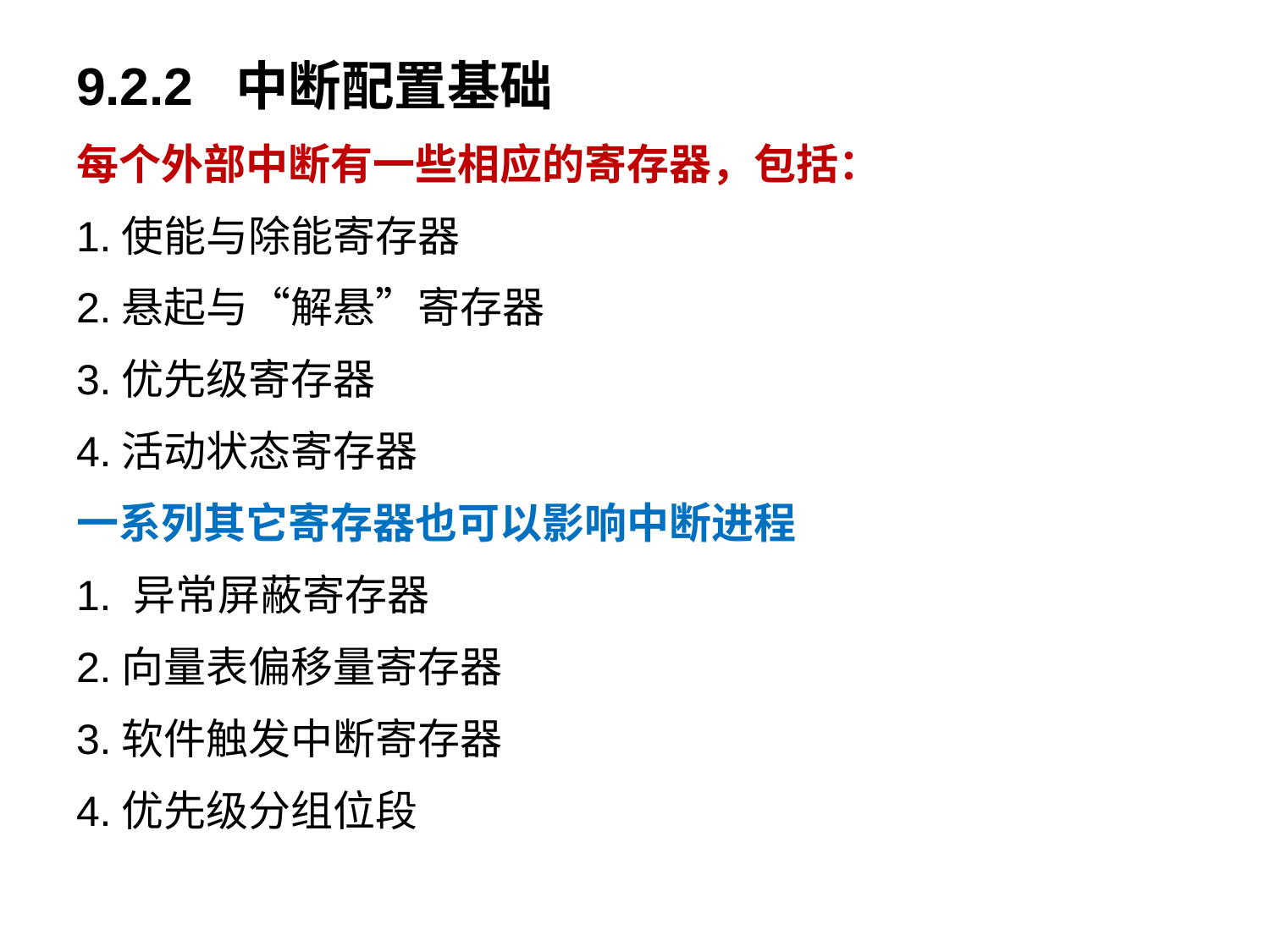

9.2.2  中断配置基础
每个外部中断有一些相应的寄存器，包括：
1.使能与除能寄存器
2.悬起与“解悬”寄存器
3.优先级寄存器
4.活动状态寄存器
一系列其它寄存器也可以影响中断进程
1. 异常屏蔽寄存器
2.向量表偏移量寄存器
3.软件触发中断寄存器
4.优先级分组位段